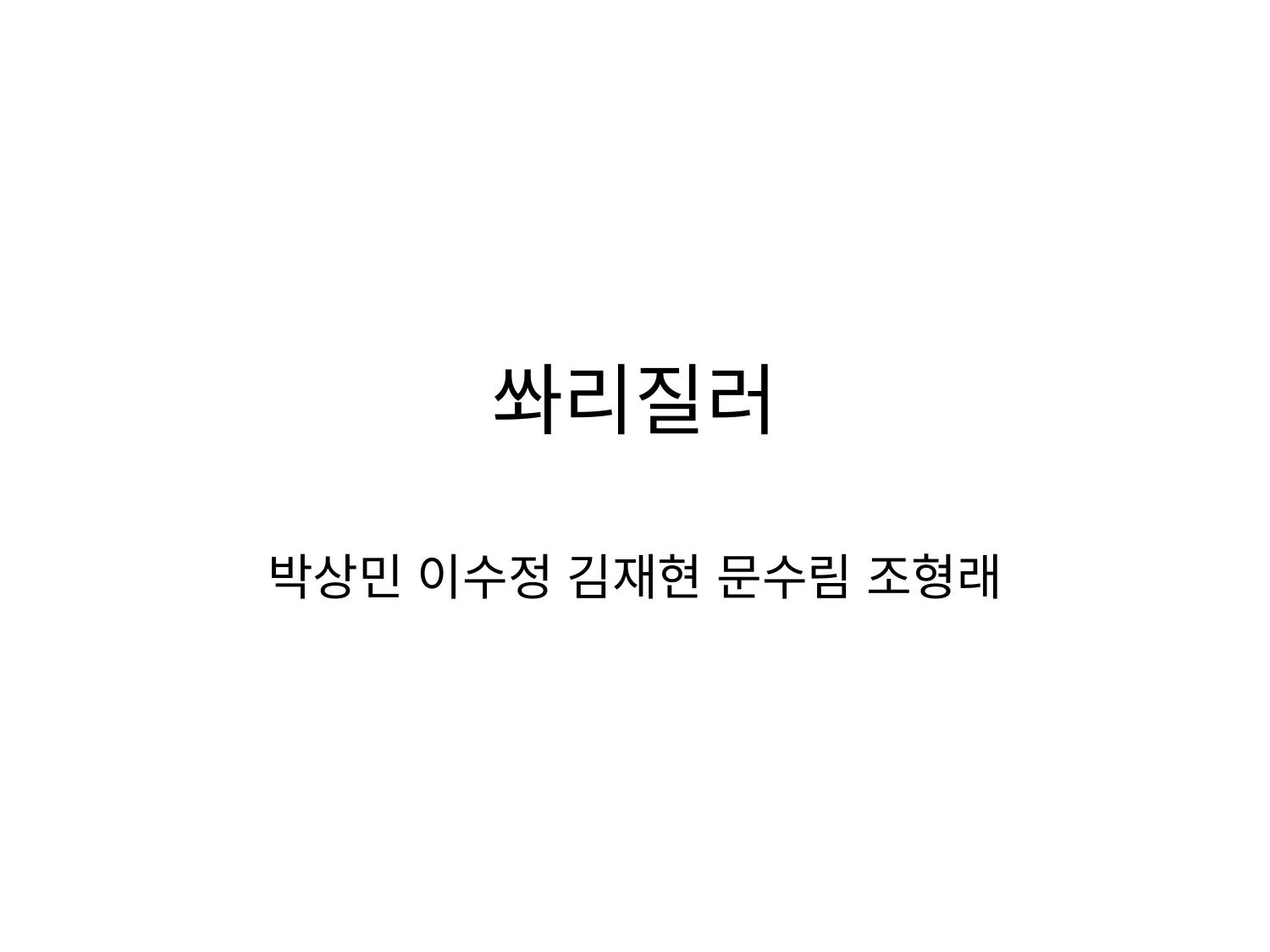

# 쏴리질러
박상민 이수정 김재현 문수림 조형래